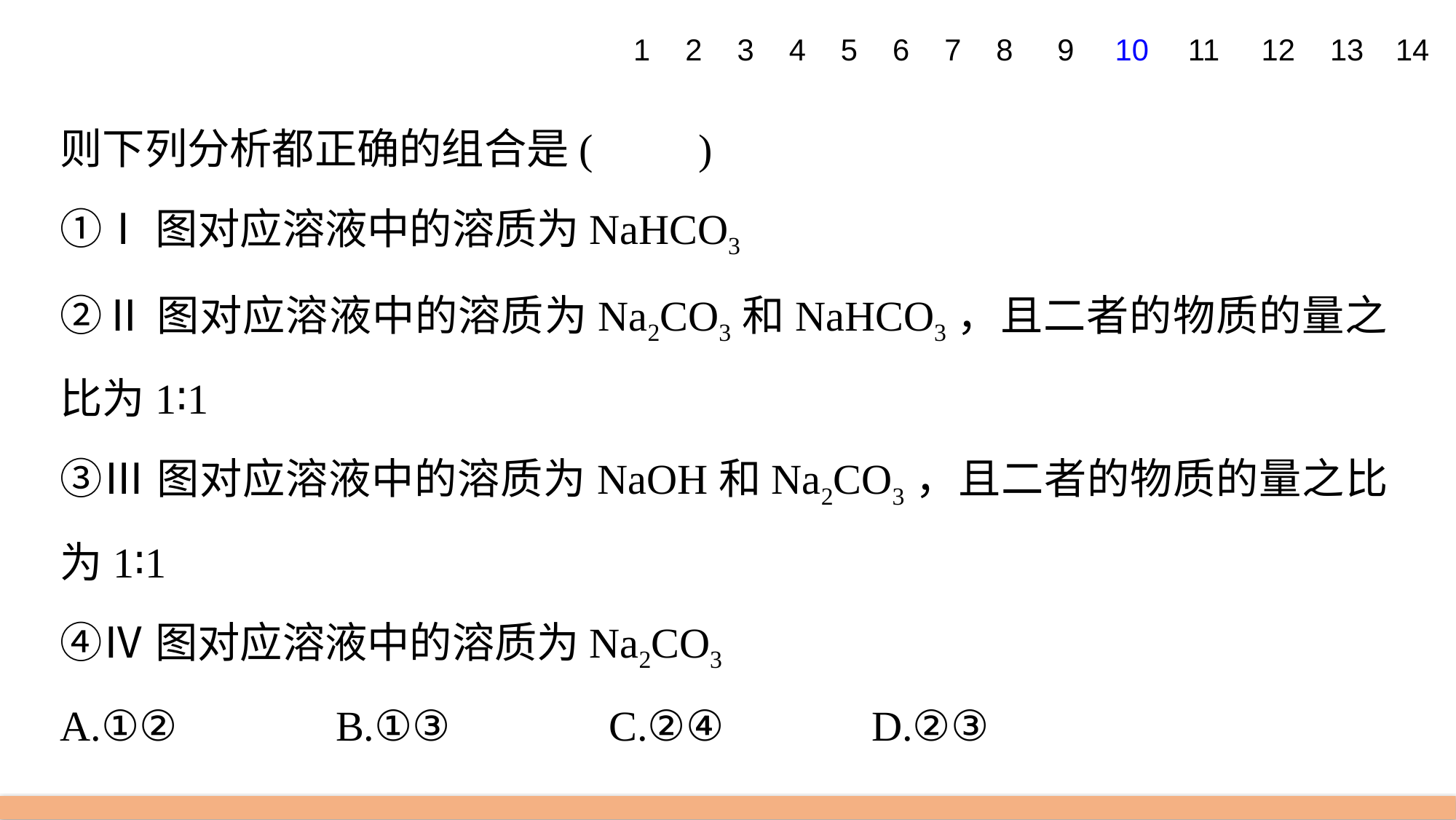

1
2
3
4
5
6
7
8
9
10
11
12
13
14
则下列分析都正确的组合是(　　)
①Ⅰ图对应溶液中的溶质为NaHCO3
②Ⅱ图对应溶液中的溶质为Na2CO3和NaHCO3，且二者的物质的量之比为1∶1
③Ⅲ图对应溶液中的溶质为NaOH和Na2CO3，且二者的物质的量之比为1∶1
④Ⅳ图对应溶液中的溶质为Na2CO3
A.①②               B.①③               C.②④              D.②③